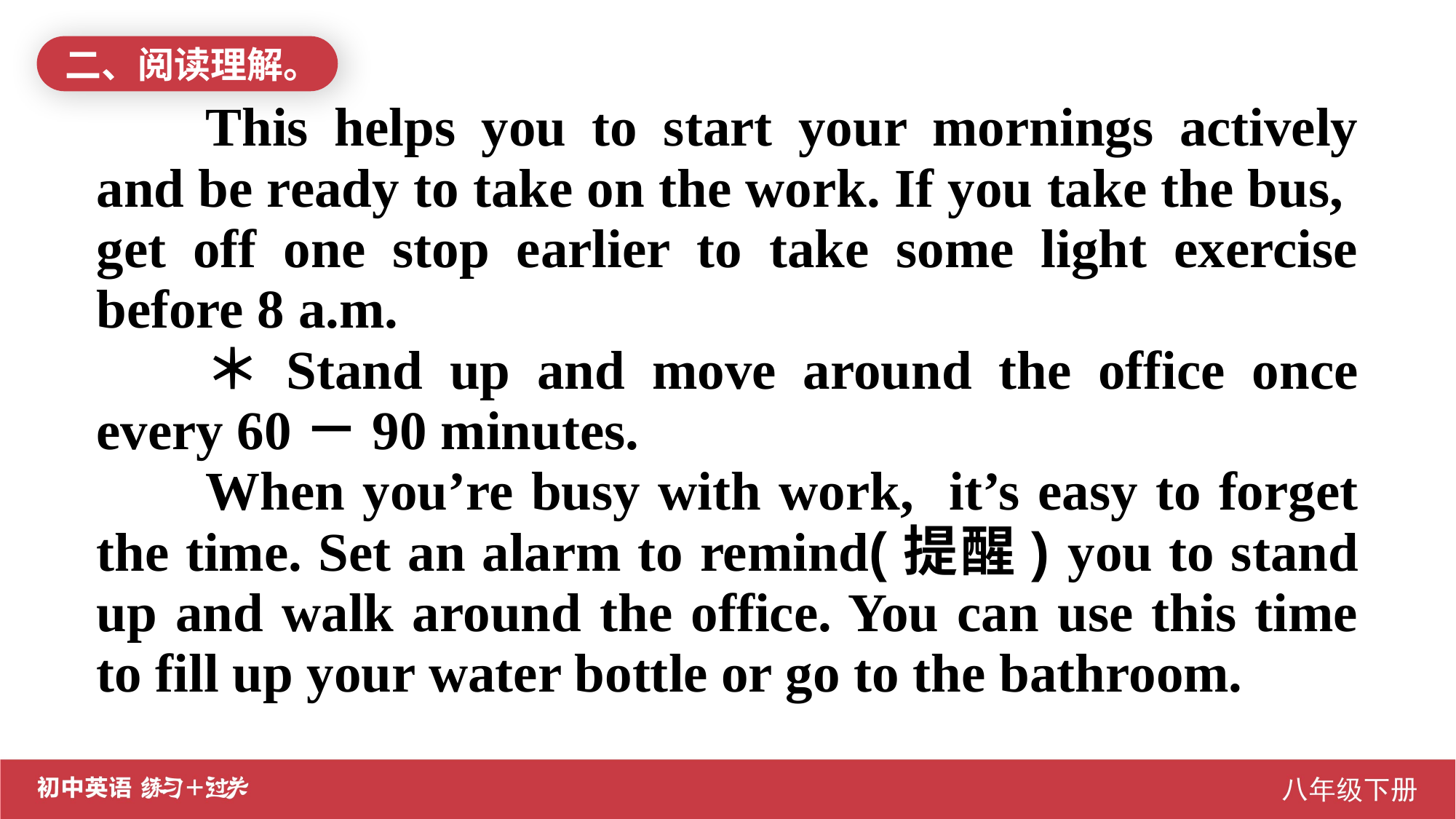

二、阅读理解。
This helps you to start your mornings actively and be ready to take on the work. If you take the bus,  get off one stop earlier to take some light exercise before 8 a.m.
＊Stand up and move around the office once every 60－90 minutes.
When you’re busy with work,  it’s easy to forget the time. Set an alarm to remind(提醒) you to stand up and walk around the office. You can use this time to fill up your water bottle or go to the bathroom.